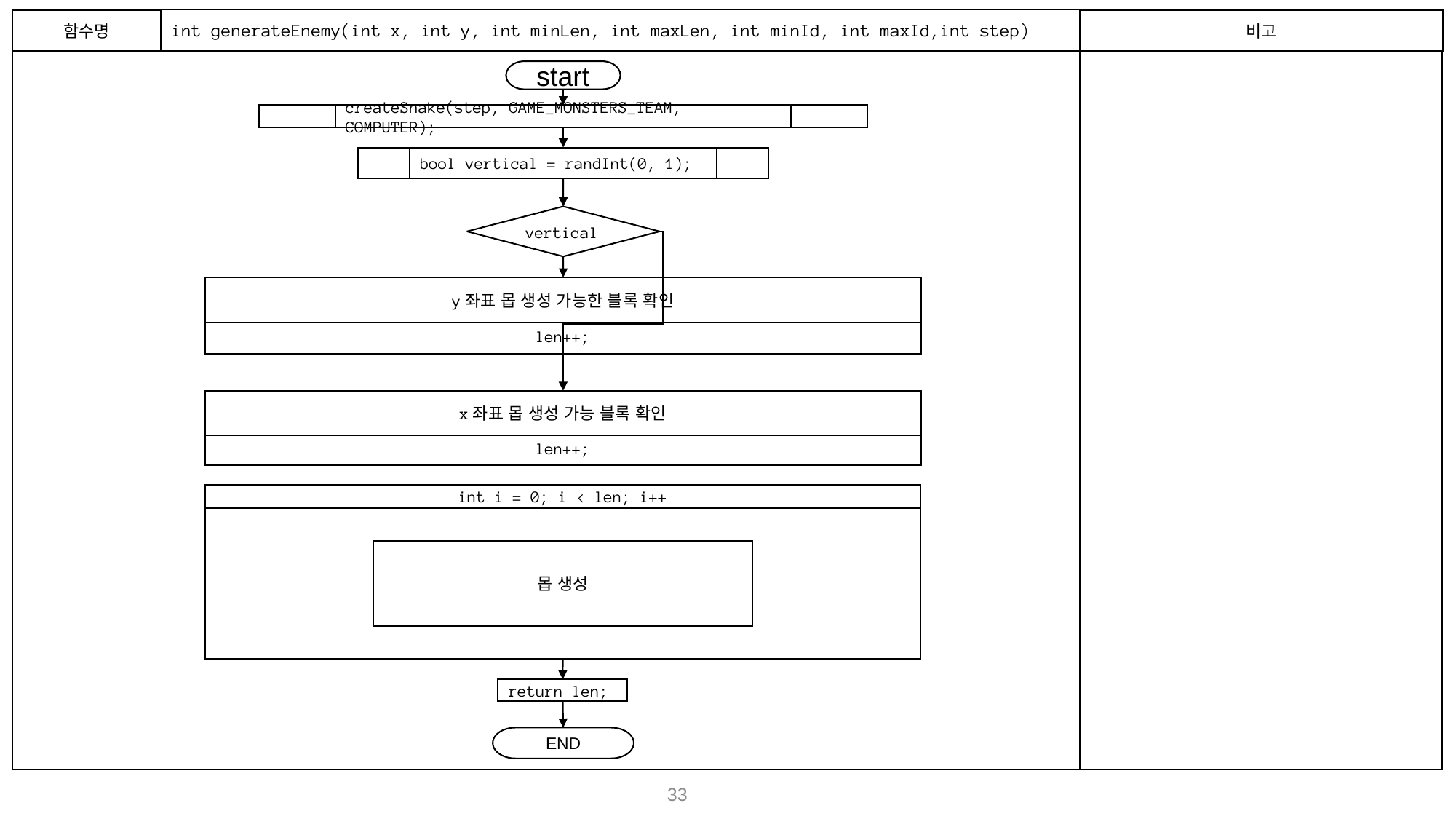

함수명
# int generateEnemy(int x, int y, int minLen, int maxLen, int minId, int maxId,int step)
비고

start
createSnake(step, GAME_MONSTERS_TEAM, COMPUTER);
bool vertical = randInt(0, 1);
vertical
y좌표 몹 생성 가능한 블록 확인

len++;

len++;
x좌표 몹 생성 가능 블록 확인
int i = 0; i < len; i++

몹 생성
return len;
END
33